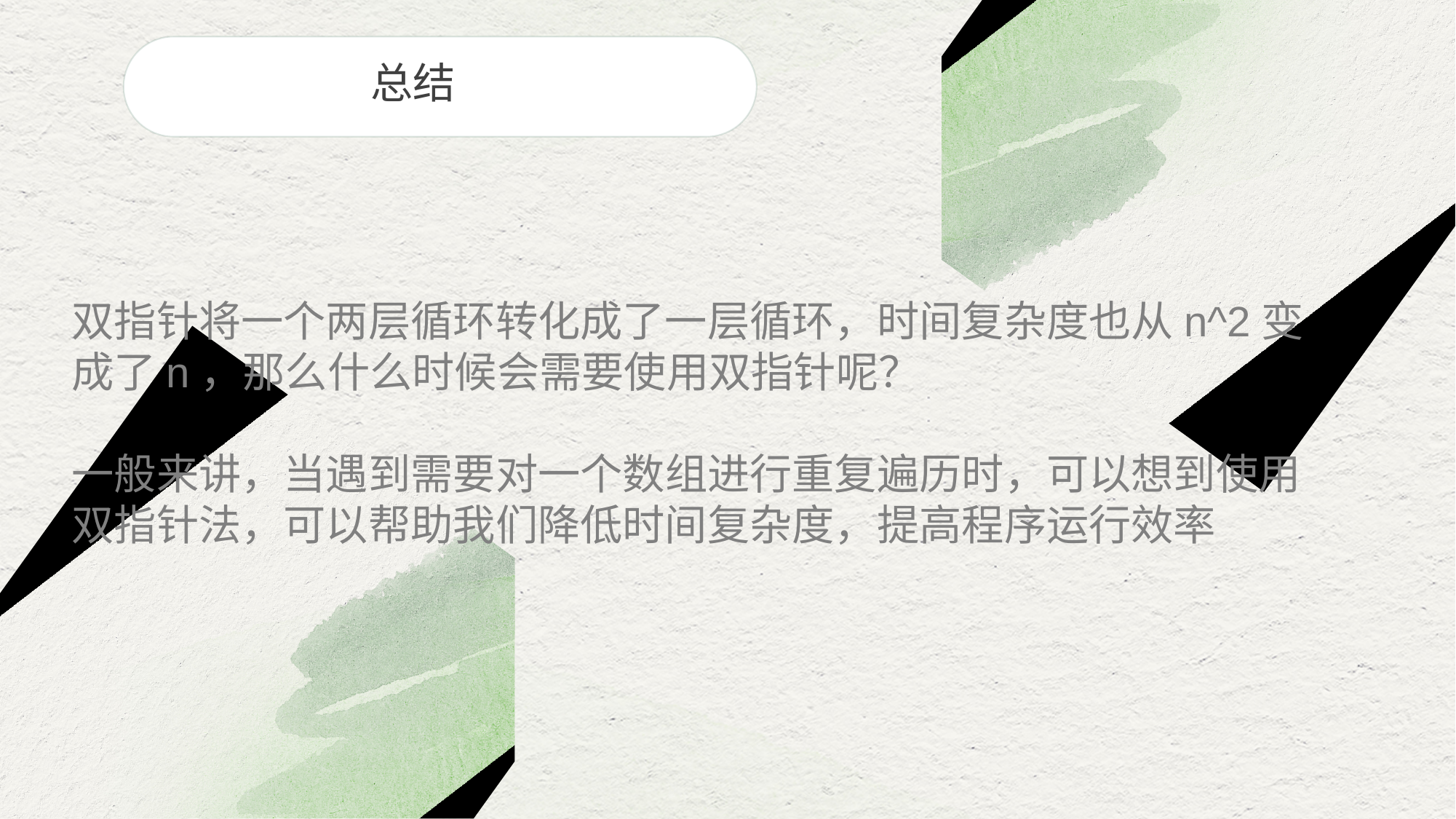

总结

双指针将一个两层循环转化成了一层循环，时间复杂度也从n^2变成了n，那么什么时候会需要使用双指针呢？

一般来讲，当遇到需要对一个数组进行重复遍历时，可以想到使用双指针法，可以帮助我们降低时间复杂度，提高程序运行效率